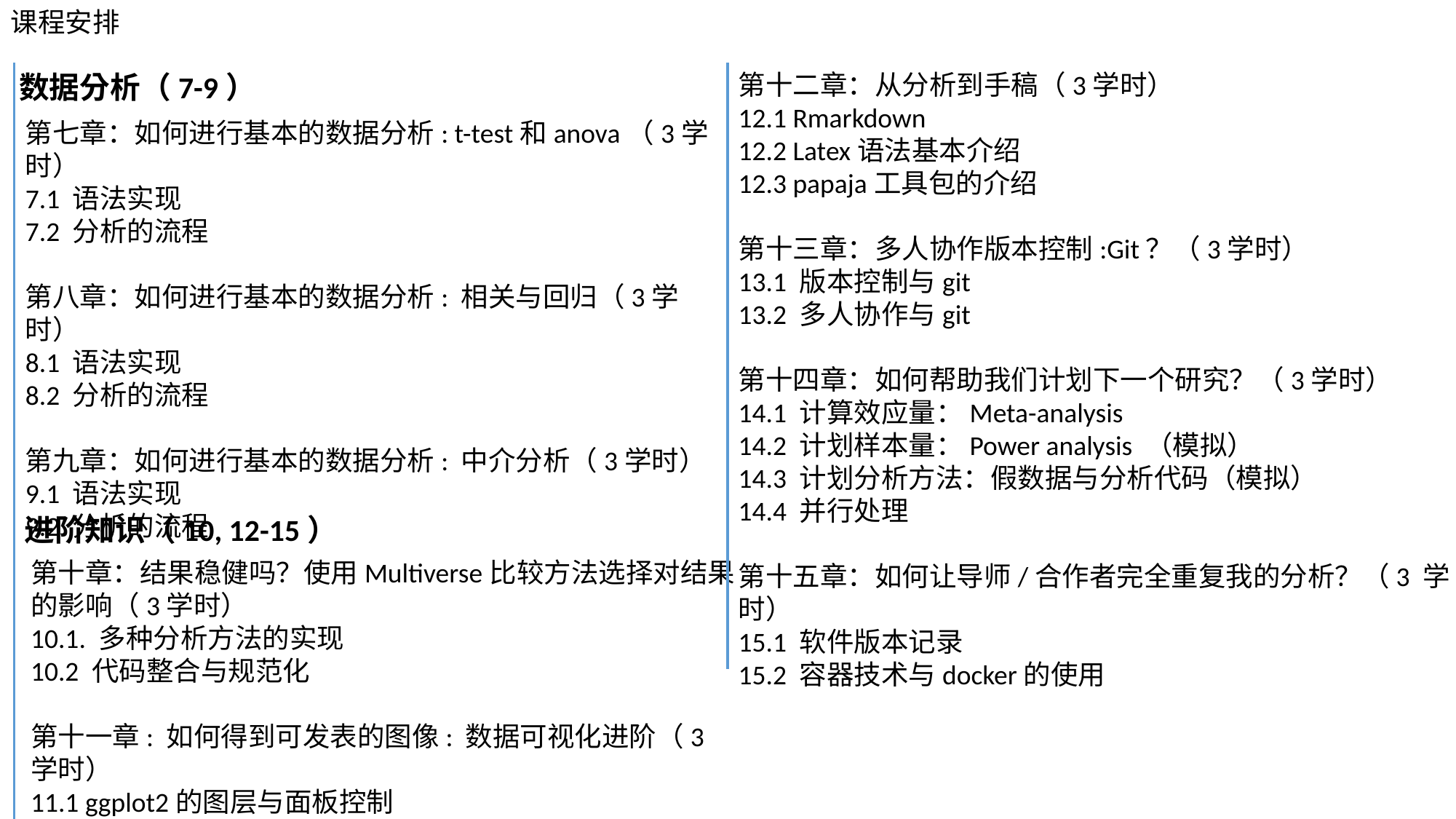

课程安排
数据分析（7-9）
第十二章：从分析到手稿（3学时）
12.1 Rmarkdown
12.2 Latex语法基本介绍
12.3 papaja工具包的介绍

第十三章：多人协作版本控制:Git？（3学时）
13.1 版本控制与git
13.2 多人协作与git

第十四章：如何帮助我们计划下一个研究？（3学时）
14.1 计算效应量：Meta-analysis
14.2 计划样本量：Power analysis （模拟）
14.3 计划分析方法：假数据与分析代码（模拟）
14.4 并行处理

第十五章：如何让导师/合作者完全重复我的分析？（3 学时）
15.1 软件版本记录
15.2 容器技术与docker的使用
第七章：如何进行基本的数据分析: t-test和anova（3学时）
7.1 语法实现
7.2 分析的流程

第八章：如何进行基本的数据分析: 相关与回归（3学时）
8.1 语法实现
8.2 分析的流程

第九章：如何进行基本的数据分析: 中介分析（3学时）
9.1 语法实现
9.2 分析的流程
进阶知识（10, 12-15）
第十章：结果稳健吗？使用Multiverse比较方法选择对结果的影响（3学时）
10.1. 多种分析方法的实现
10.2 代码整合与规范化

第十一章: 如何得到可发表的图像: 数据可视化进阶（3学时）
11.1 ggplot2的图层与面板控制
11.2 ggplot2与其他工具的结合